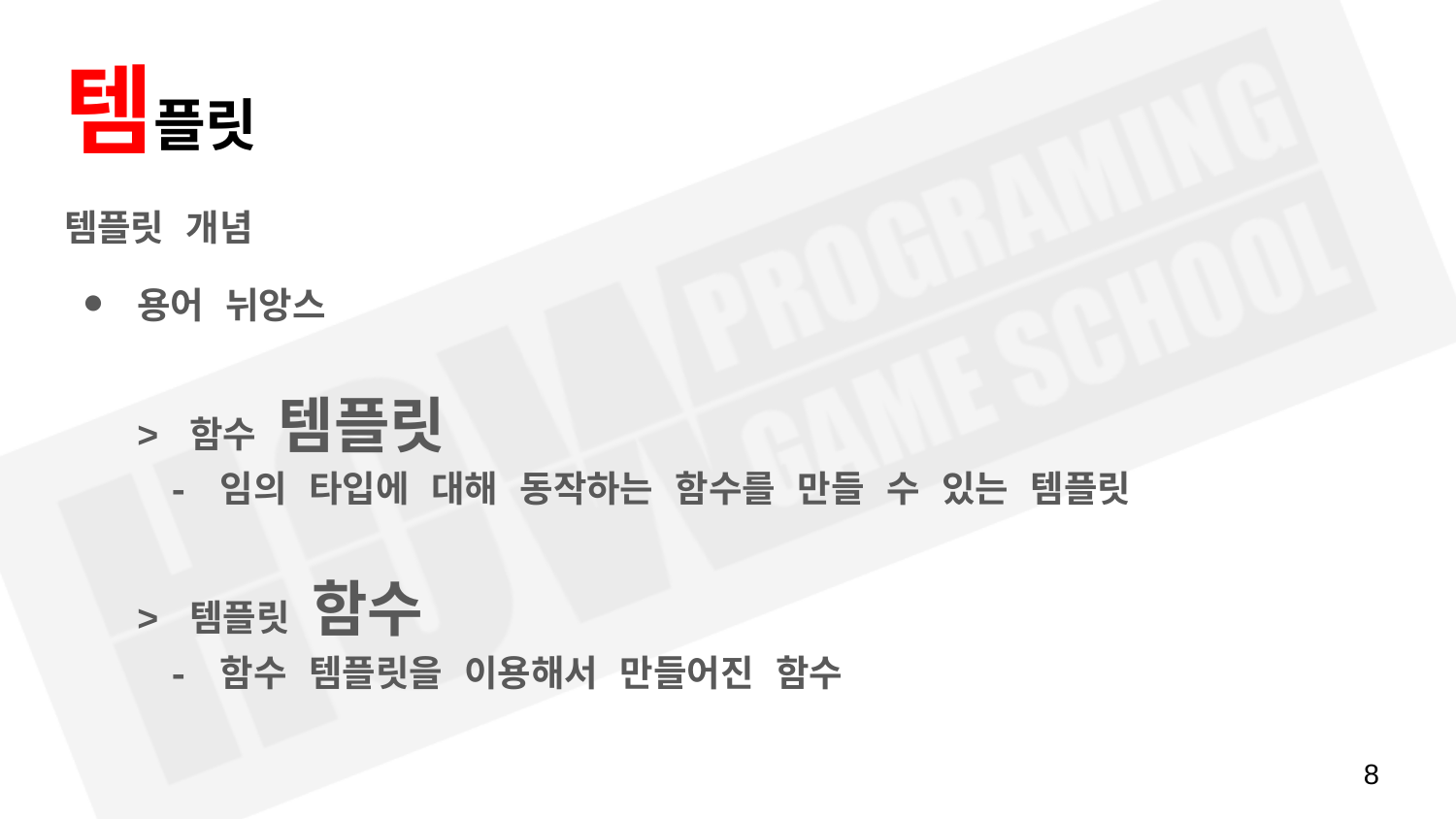

# 템플릿
템플릿 개념
용어 뉘앙스
> 함수 템플릿
 - 임의 타입에 대해 동작하는 함수를 만들 수 있는 템플릿
> 템플릿 함수
 - 함수 템플릿을 이용해서 만들어진 함수
8